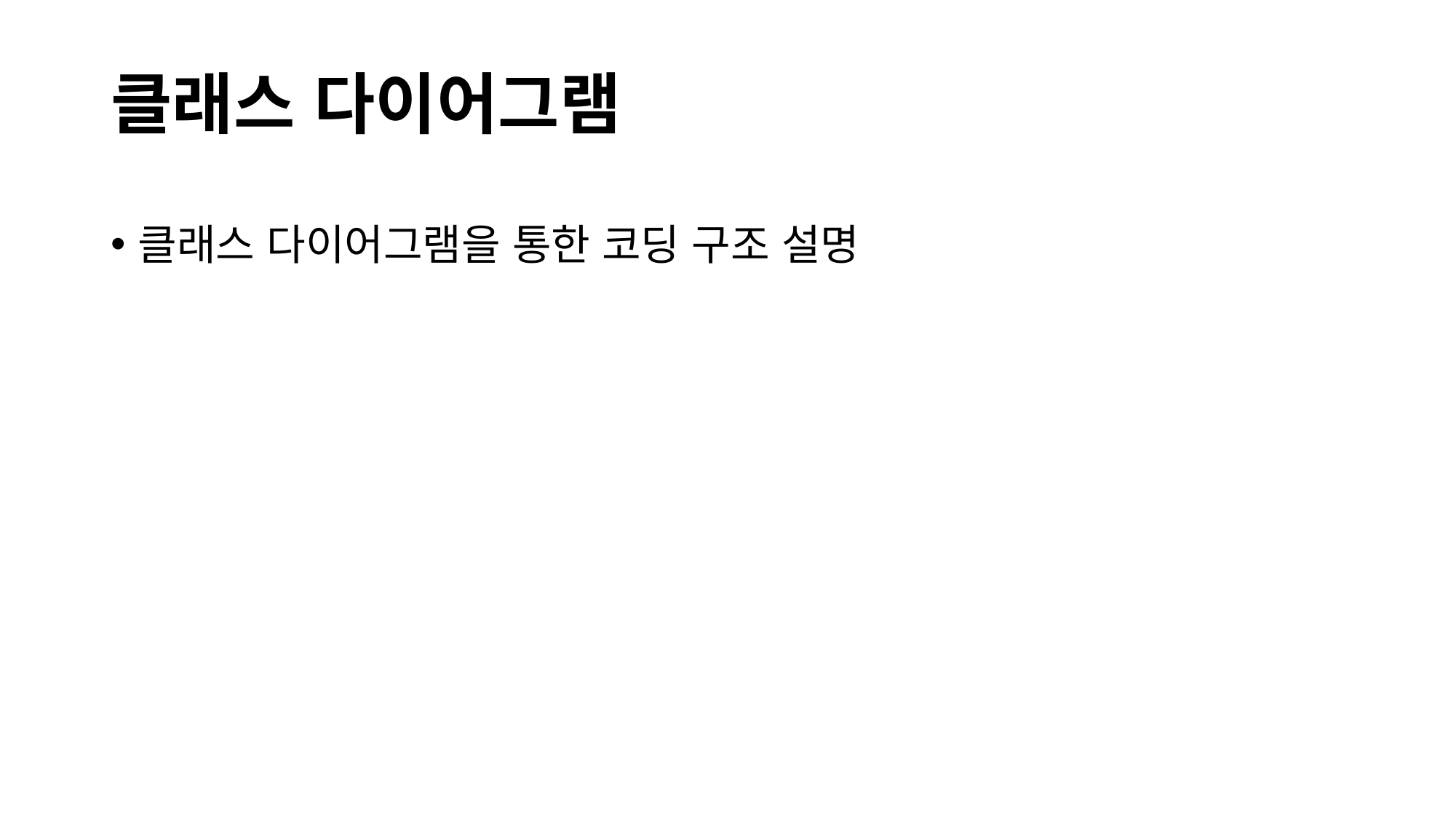

# 클래스 다이어그램
클래스 다이어그램을 통한 코딩 구조 설명